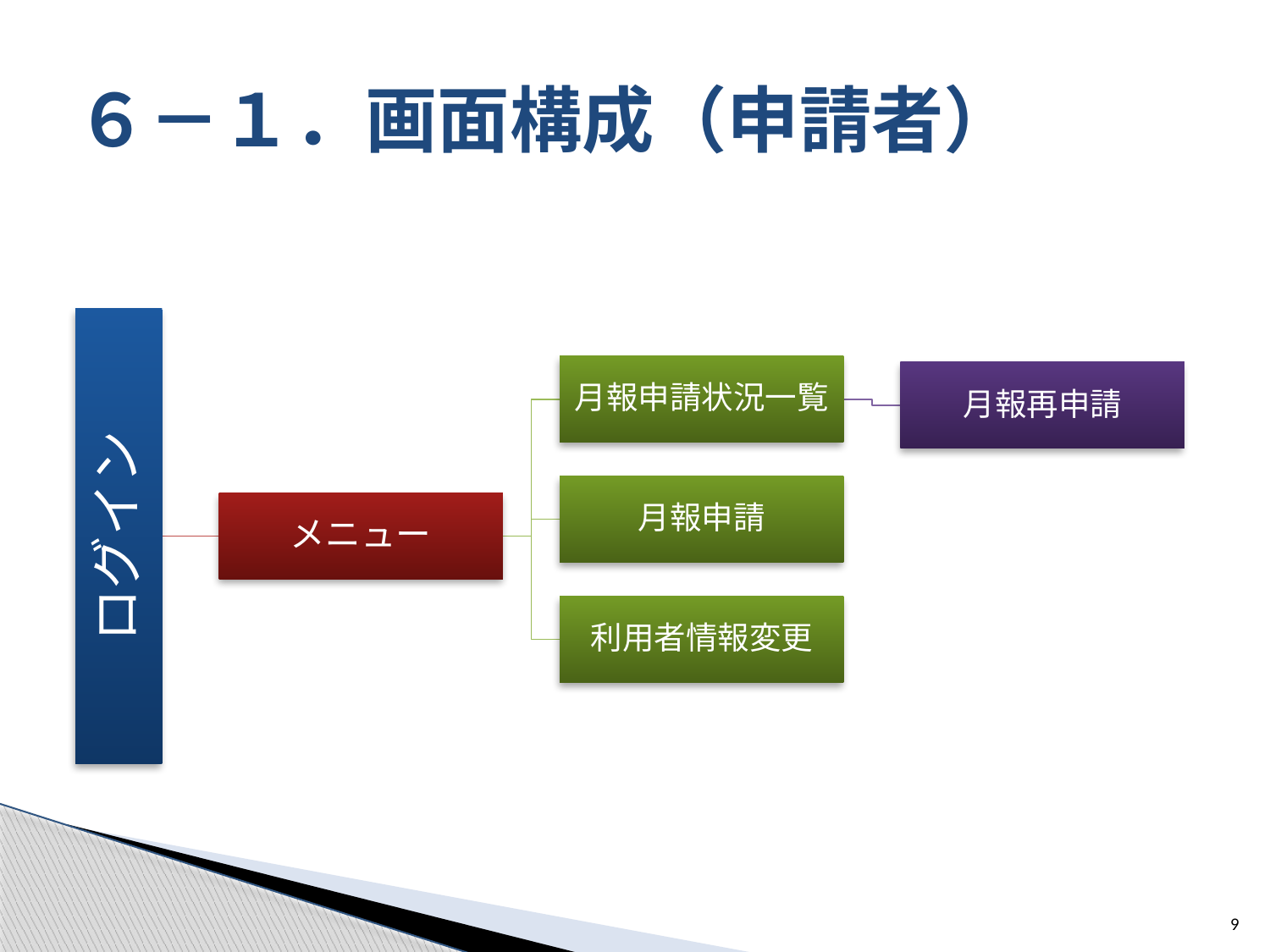

# ６－１．画面構成（申請者）

ログイン
メニュー
月報申請状況一覧
月報再申請
月報申請
利用者情報変更
9